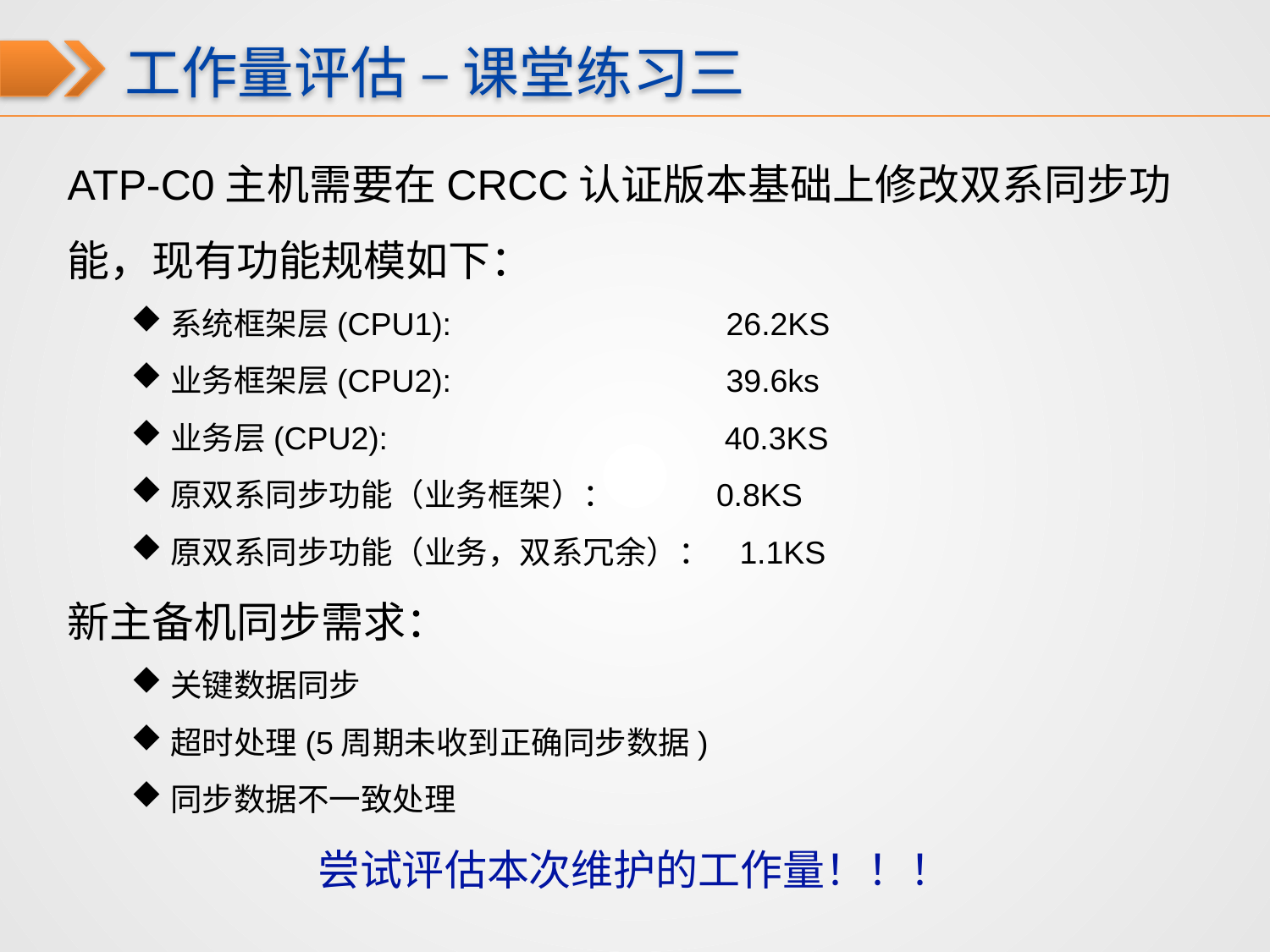

工作量评估 – 课堂练习三

ATP-C0主机需要在CRCC认证版本基础上修改双系同步功能，现有功能规模如下：
系统框架层(CPU1):                               26.2KS
业务框架层(CPU2):                               39.6ks
业务层(CPU2):                                      40.3KS
原双系同步功能（业务框架）：             0.8KS
原双系同步功能（业务，双系冗余）：   1.1KS
新主备机同步需求：
关键数据同步
超时处理(5周期未收到正确同步数据)
同步数据不一致处理
尝试评估本次维护的工作量！！！